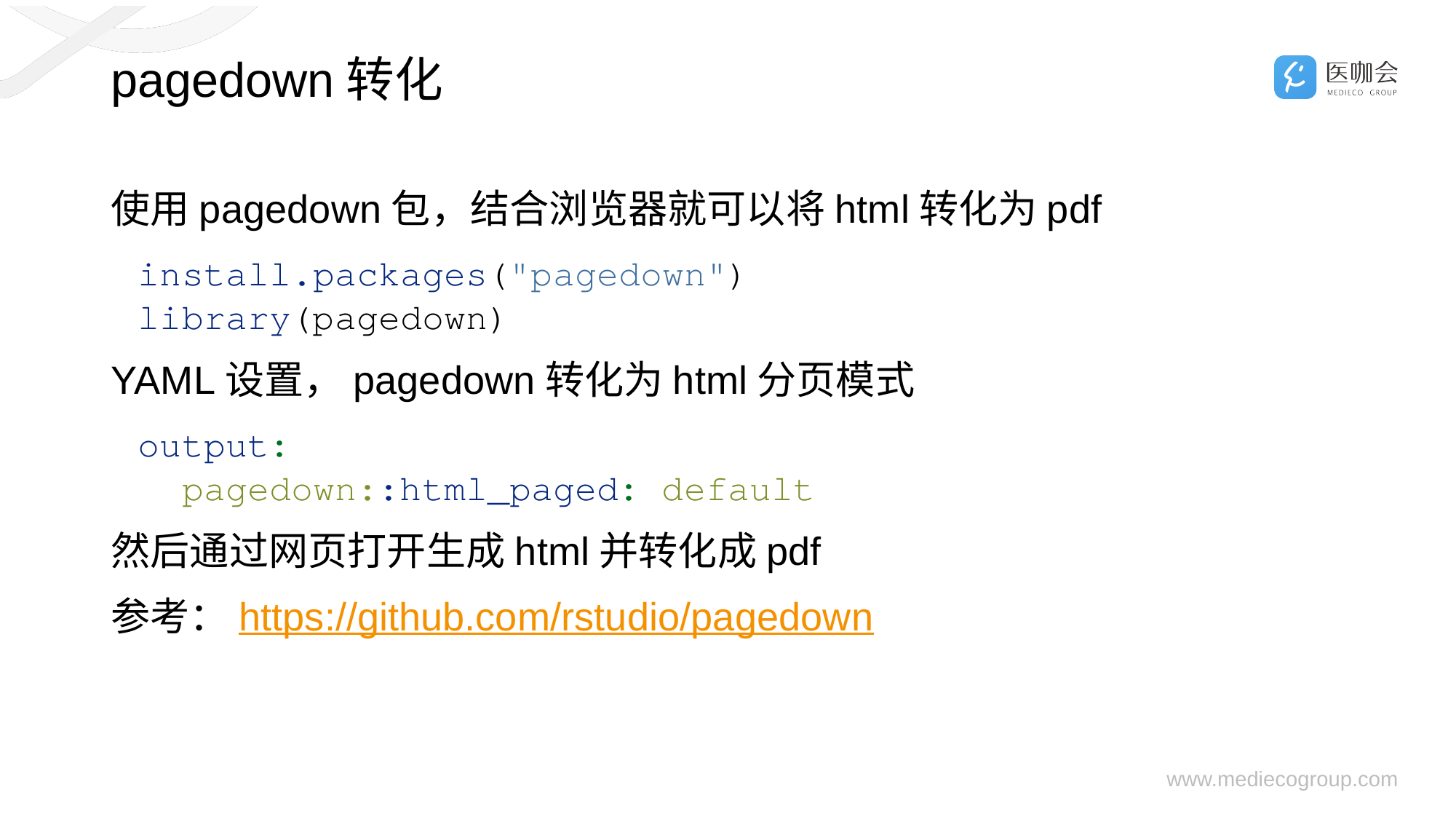

# pagedown转化
使用pagedown包，结合浏览器就可以将html转化为pdf
install.packages("pagedown")
library(pagedown)
YAML设置，pagedown转化为html分页模式
output:
  pagedown::html_paged: default
然后通过网页打开生成html并转化成pdf
参考：https://github.com/rstudio/pagedown